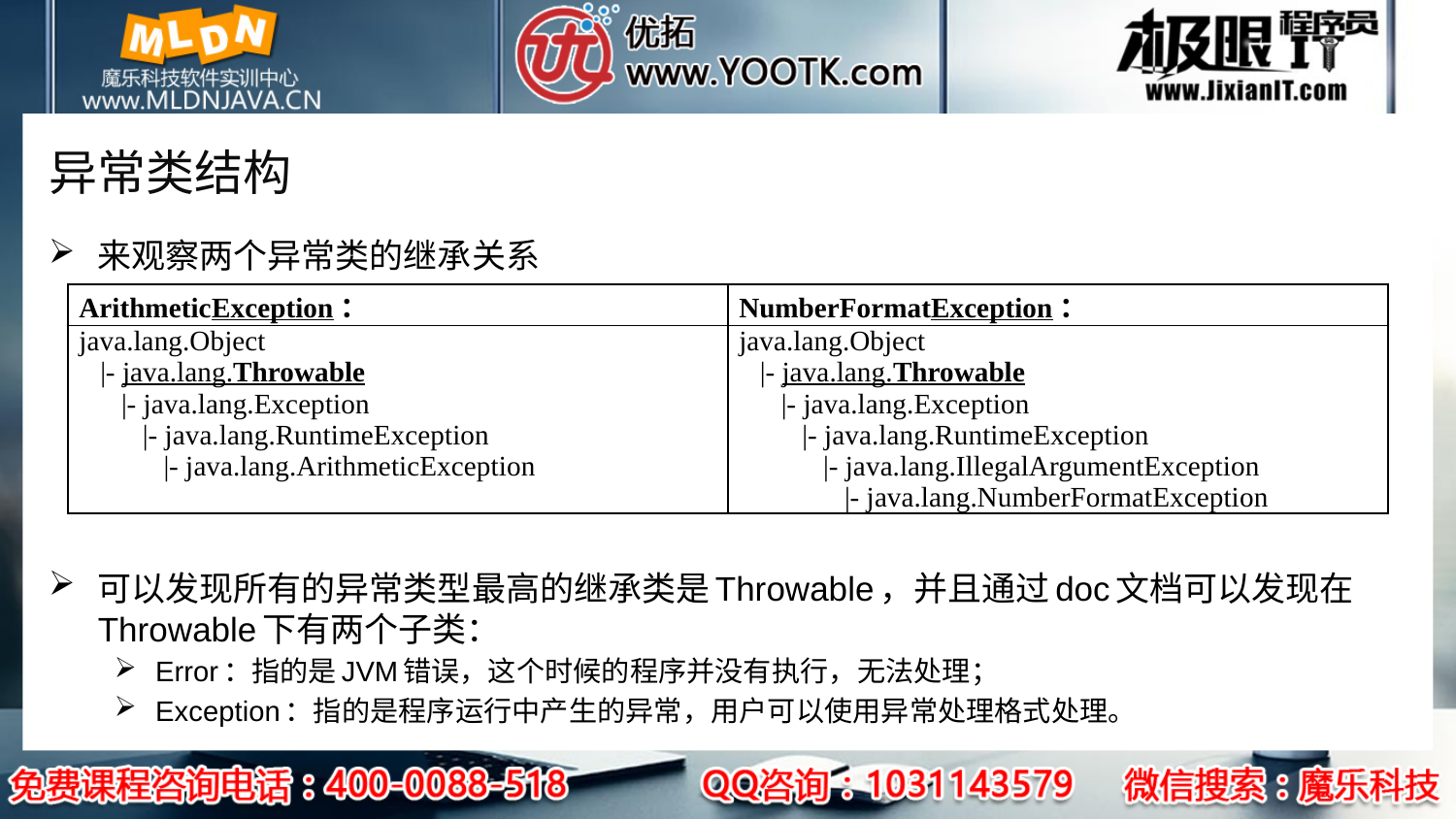

# 异常类结构
来观察两个异常类的继承关系

可以发现所有的异常类型最高的继承类是Throwable，并且通过doc文档可以发现在Throwable下有两个子类：
Error：指的是JVM错误，这个时候的程序并没有执行，无法处理；
Exception：指的是程序运行中产生的异常，用户可以使用异常处理格式处理。
| ArithmeticException： | NumberFormatException： |
| --- | --- |
| java.lang.Object |- java.lang.Throwable |- java.lang.Exception |- java.lang.RuntimeException |- java.lang.ArithmeticException | java.lang.Object |- java.lang.Throwable |- java.lang.Exception |- java.lang.RuntimeException |- java.lang.IllegalArgumentException |- java.lang.NumberFormatException |